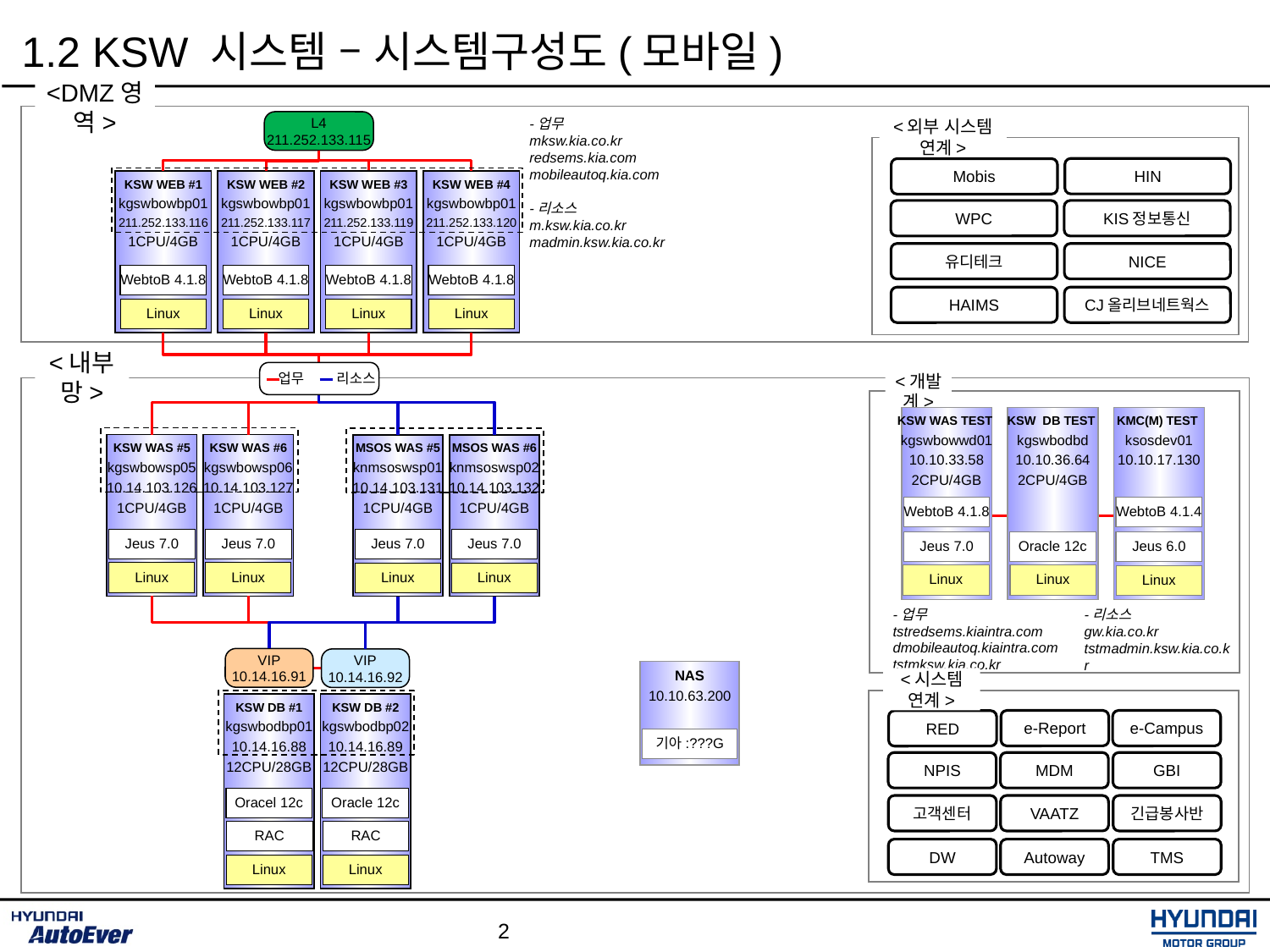

1.2 KSW 시스템 – 시스템구성도(모바일)
<DMZ영역>

-업무
mksw.kia.co.kr
redsems.kia.com
mobileautoq.kia.com

-리소스
m.ksw.kia.co.kr
madmin.ksw.kia.co.kr
L4
211.252.133.115
<외부 시스템 연계>

HIN
Mobis

KSW WEB #1
kgswbowbp01
211.252.133.116
1CPU/4GB
WebtoB 4.1.8
Linux
KSW WEB #2
kgswbowbp01
211.252.133.117
1CPU/4GB
WebtoB 4.1.8
Linux
KSW WEB #3
kgswbowbp01
211.252.133.119
1CPU/4GB
WebtoB 4.1.8
Linux
KSW WEB #4
kgswbowbp01
211.252.133.120
1CPU/4GB
WebtoB 4.1.8
Linux
WPC
KIS정보통신
유디테크
NICE
HAIMS
CJ올리브네트웍스
<내부망>
   업무        리소스

<개발계>

KSW WAS TEST
kgswbowwd01
10.10.33.58
2CPU/4GB
WebtoB 4.1.8
Jeus 7.0
KSW  DB TEST
kgswbodbd
10.10.36.64
2CPU/4GB
Oracle 12c
KMC(M) TEST
ksosdev01
10.10.17.130
WebtoB 4.1.4
Jeus 6.0
Linux

KSW WAS #5
kgswbowsp05
10.14.103.126
1CPU/4GB
Jeus 7.0
Linux
KSW WAS #6
kgswbowsp06
10.14.103.127
1CPU/4GB
Jeus 7.0
Linux
MSOS WAS #5
knmsoswsp01
10.14.103.131
1CPU/4GB
Jeus 7.0
Linux
MSOS WAS #6
knmsoswsp02
10.14.103.132
1CPU/4GB
Jeus 7.0
Linux
Linux
Linux
-업무
tstredsems.kiaintra.com dmobileautoq.kiaintra.com
tstmksw.kia.co.kr
-리소스
gw.kia.co.kr
tstmadmin.ksw.kia.co.kr
VIP
10.14.16.91
VIP
10.14.16.92
NAS
10.10.63.200
기아:???G
<시스템 연계>

KSW DB #1
kgswbodbp01
10.14.16.88
12CPU/28GB
Oracel 12c
RAC
Linux
KSW DB #2
kgswbodbp02
10.14.16.89
12CPU/28GB
Oracle 12c
RAC
Linux
e-Report
e-Campus
RED
NPIS
MDM
GBI
고객센터
VAATZ
긴급봉사반
DW
Autoway
TMS
2